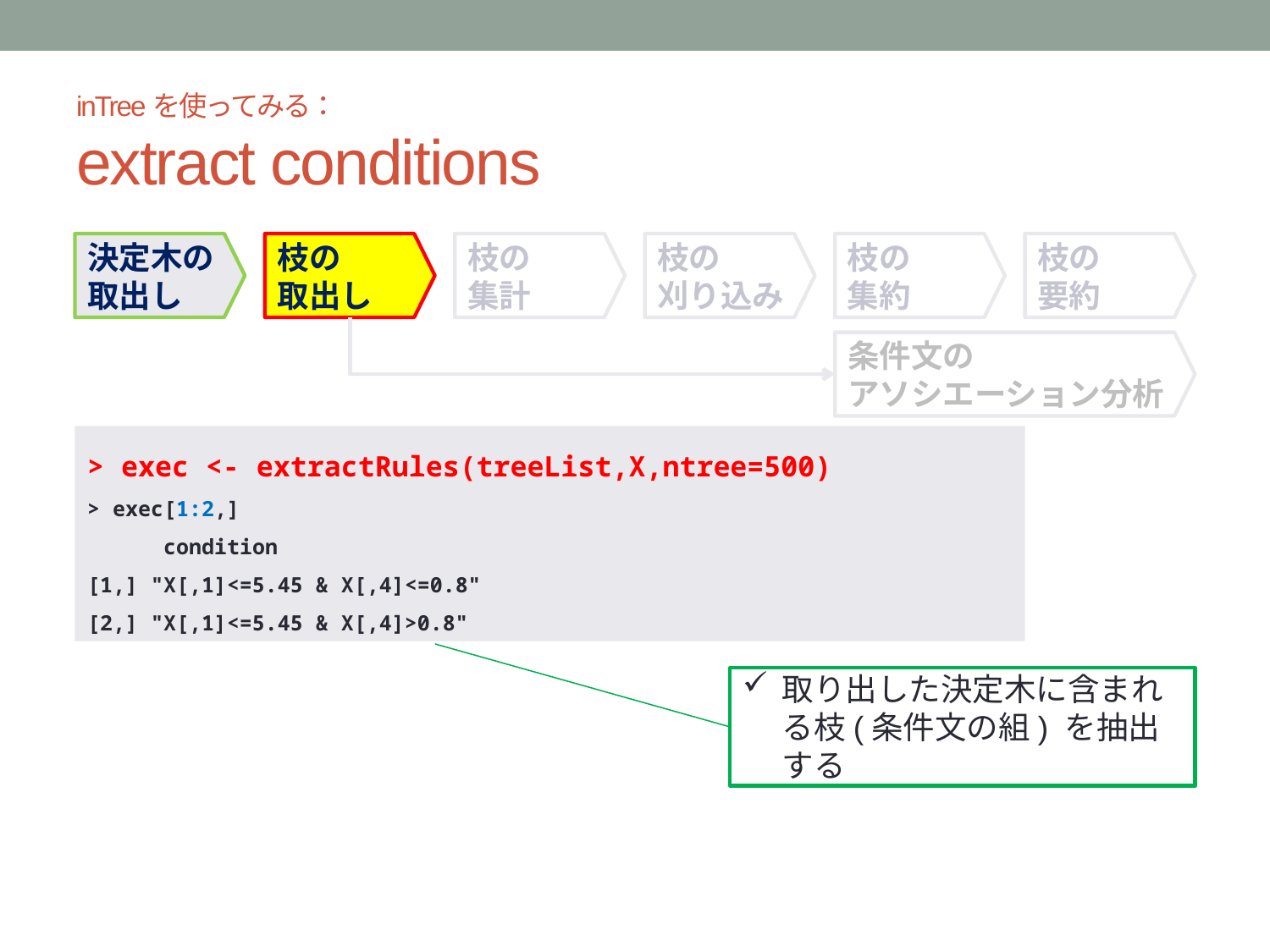

# inTreeを使ってみる： extract conditions
決定木の
取出し
枝の
取出し
枝の
集計
枝の
刈り込み
枝の
集約
枝の
要約
条件文の
アソシエーション分析
> exec <- extractRules(treeList,X,ntree=500)
> exec[1:2,]
      condition
[1,] "X[,1]<=5.45 & X[,4]<=0.8"
[2,] "X[,1]<=5.45 & X[,4]>0.8"
取り出した決定木に含まれる枝(条件文の組) を抽出する